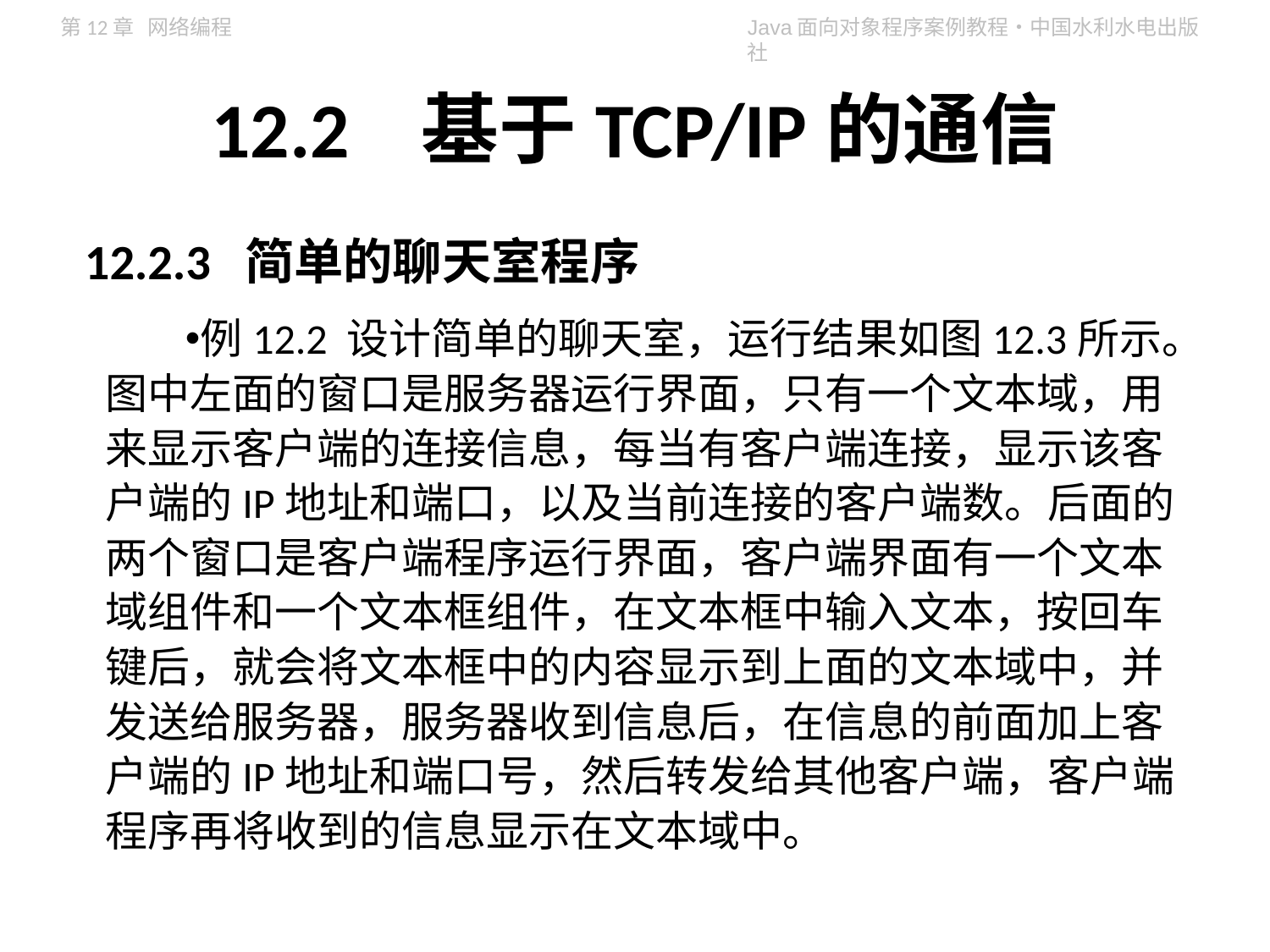

# 12.2   基于TCP/IP的通信
12.2.3  简单的聊天室程序
例12.2 设计简单的聊天室，运行结果如图12.3所示。图中左面的窗口是服务器运行界面，只有一个文本域，用来显示客户端的连接信息，每当有客户端连接，显示该客户端的IP地址和端口，以及当前连接的客户端数。后面的两个窗口是客户端程序运行界面，客户端界面有一个文本域组件和一个文本框组件，在文本框中输入文本，按回车键后，就会将文本框中的内容显示到上面的文本域中，并发送给服务器，服务器收到信息后，在信息的前面加上客户端的IP地址和端口号，然后转发给其他客户端，客户端程序再将收到的信息显示在文本域中。